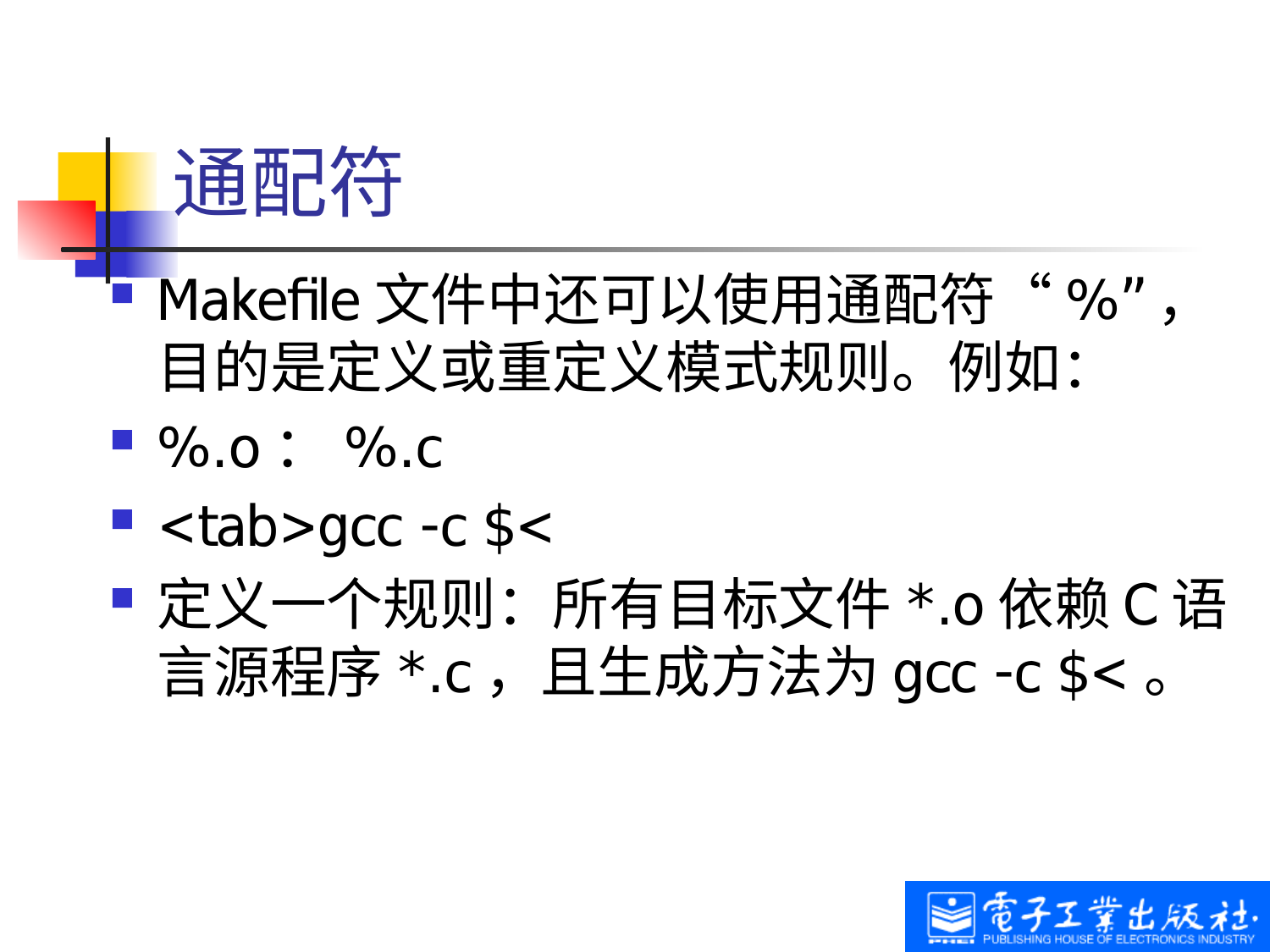

# 通配符
Makefile文件中还可以使用通配符“%”，目的是定义或重定义模式规则。例如：
%.o：%.c
<tab>gcc -c $<
定义一个规则：所有目标文件*.o依赖C语言源程序*.c，且生成方法为gcc -c $<。